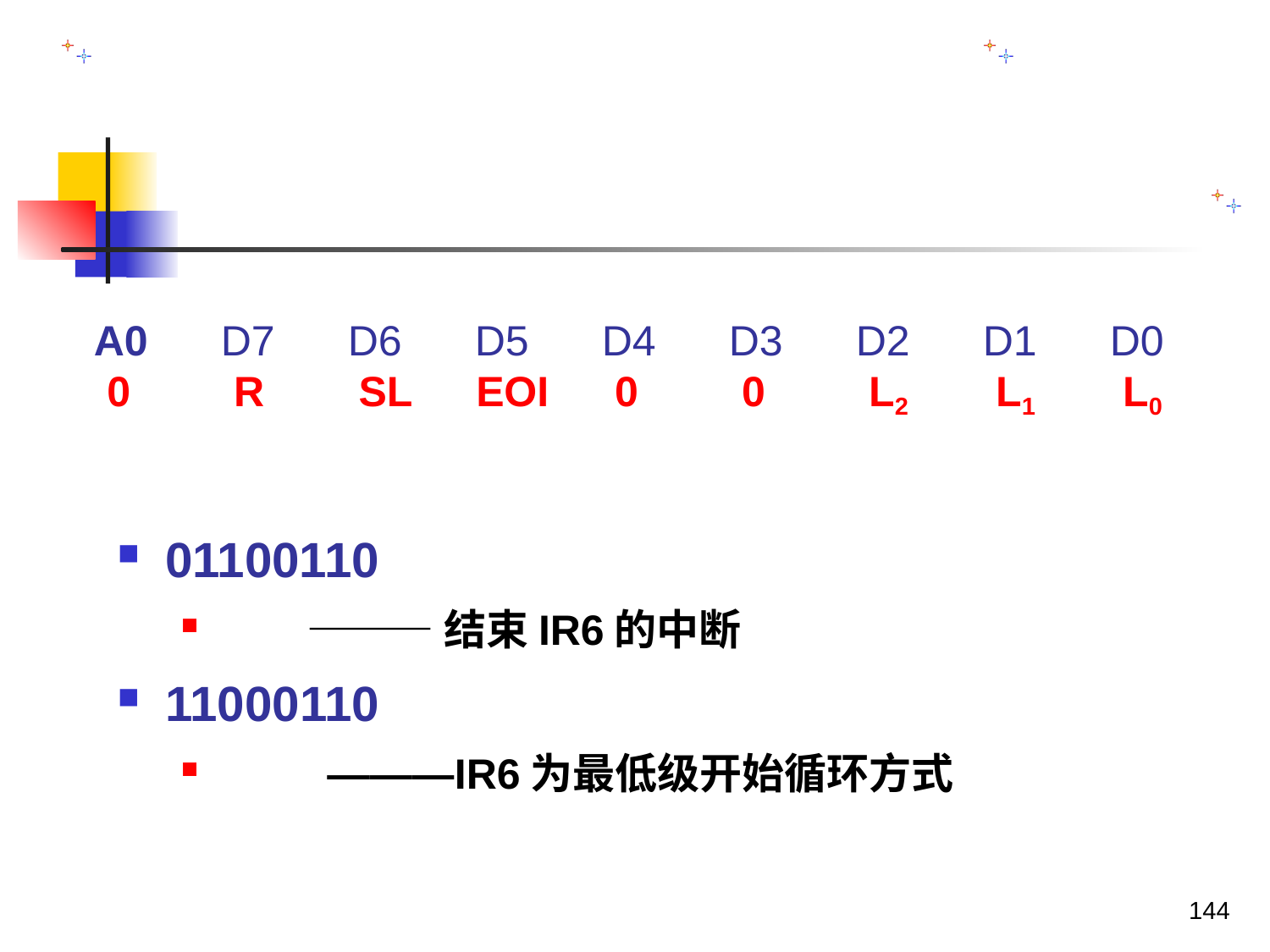

A0   	D7	D6     	D5     	D4   	D3  	D2   	D1   	D0
 0	 R        SL 	EOI  	 0 	 0 	 L2 	 L1 	 L0
01100110
         ———结束IR6的中断
11000110
         ———IR6为最低级开始循环方式

144